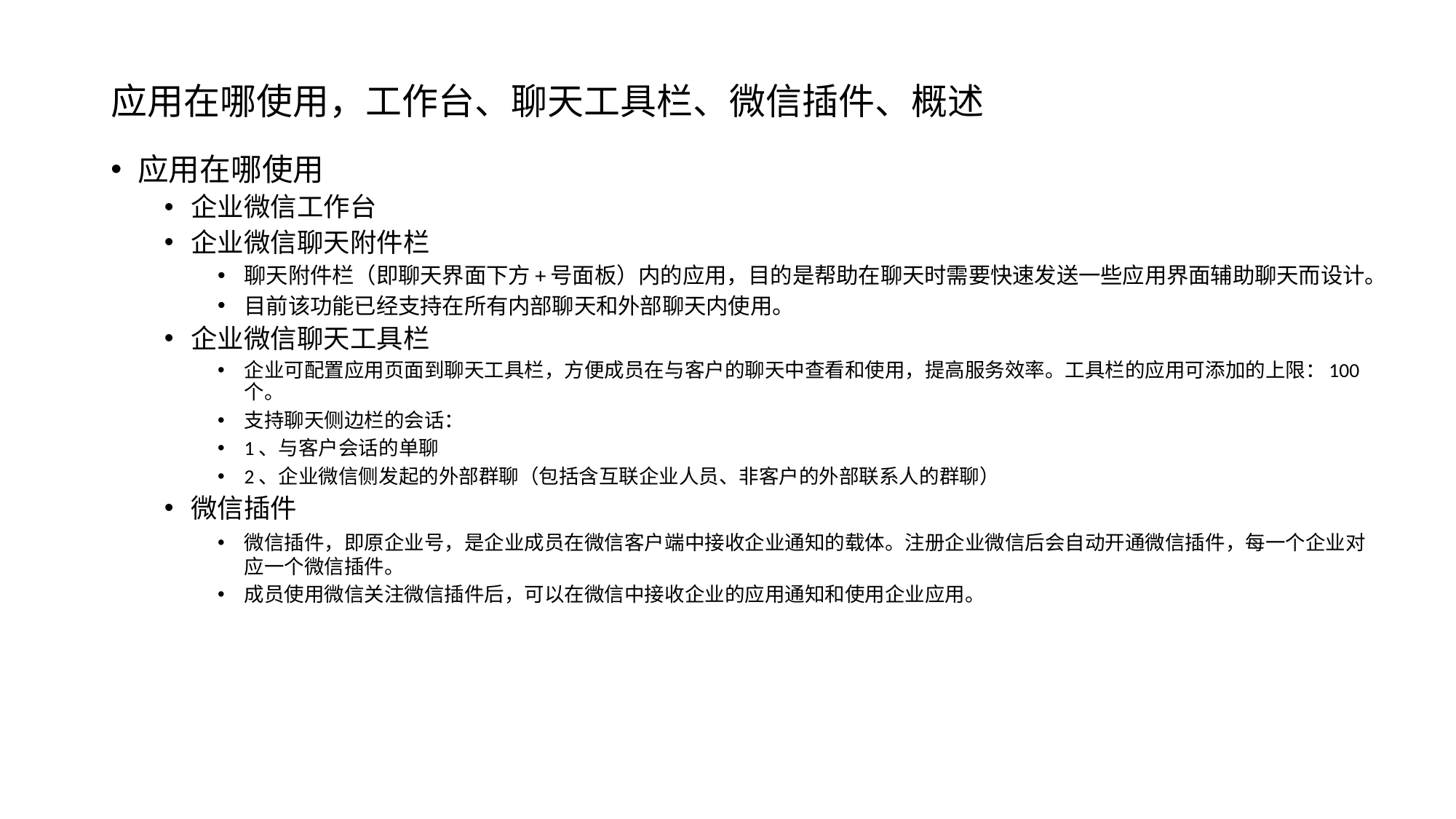

# 应用在哪使用，工作台、聊天工具栏、微信插件、概述
应用在哪使用
企业微信工作台
企业微信聊天附件栏
聊天附件栏（即聊天界面下方+号面板）内的应用，目的是帮助在聊天时需要快速发送一些应用界面辅助聊天而设计。
目前该功能已经支持在所有内部聊天和外部聊天内使用。
企业微信聊天工具栏
企业可配置应用页面到聊天工具栏，方便成员在与客户的聊天中查看和使用，提高服务效率。工具栏的应用可添加的上限：100个。
支持聊天侧边栏的会话：
1、与客户会话的单聊
2、企业微信侧发起的外部群聊（包括含互联企业人员、非客户的外部联系人的群聊）
微信插件
微信插件，即原企业号，是企业成员在微信客户端中接收企业通知的载体。注册企业微信后会自动开通微信插件，每一个企业对应一个微信插件。
成员使用微信关注微信插件后，可以在微信中接收企业的应用通知和使用企业应用。